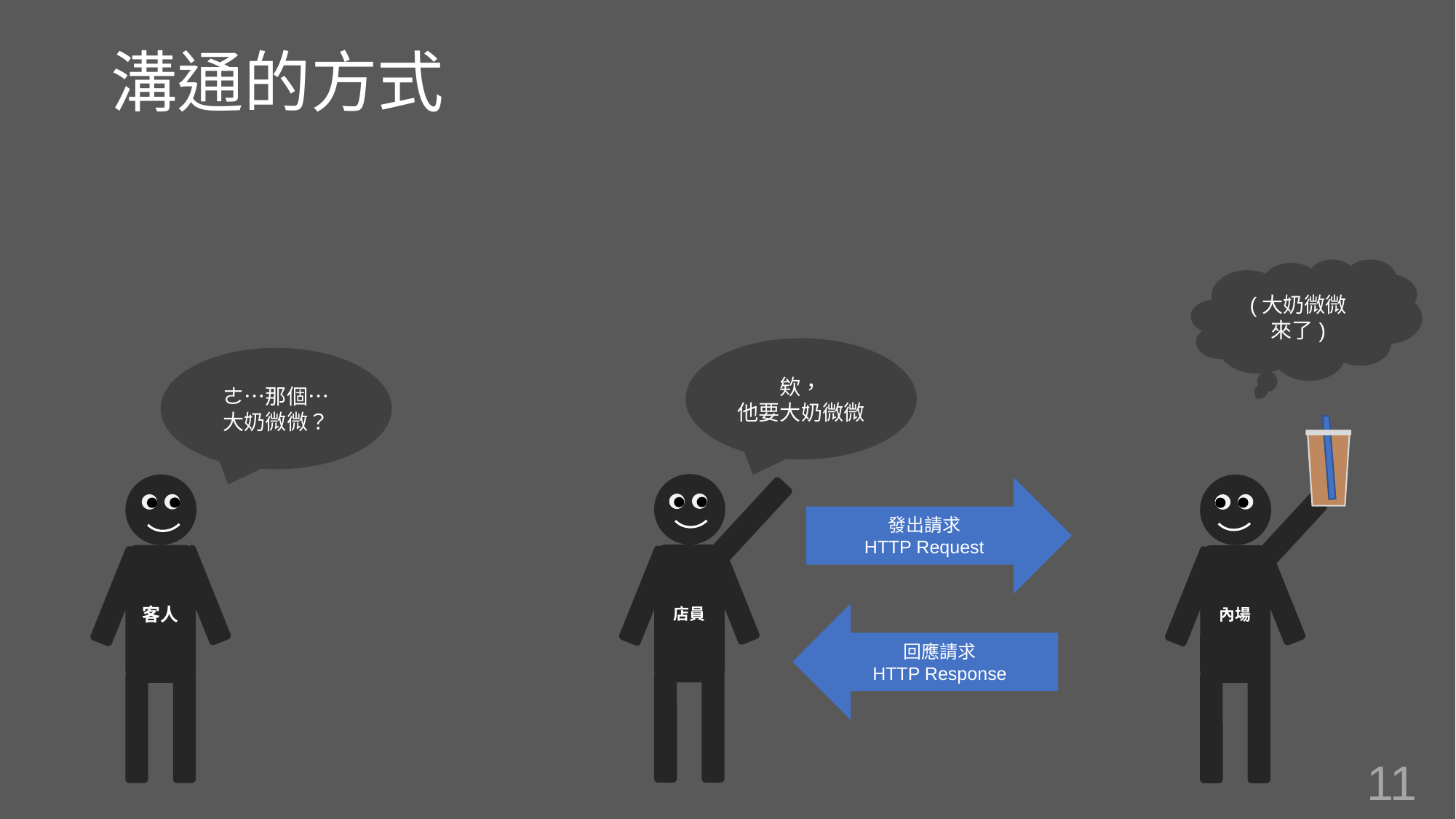

溝通的方式
(大奶微微
來了)
欸，
他要大奶微微
ㄜ…那個…
大奶微微？

客人

內場

發出請求
HTTP Request

店員

回應請求
HTTP Response

11